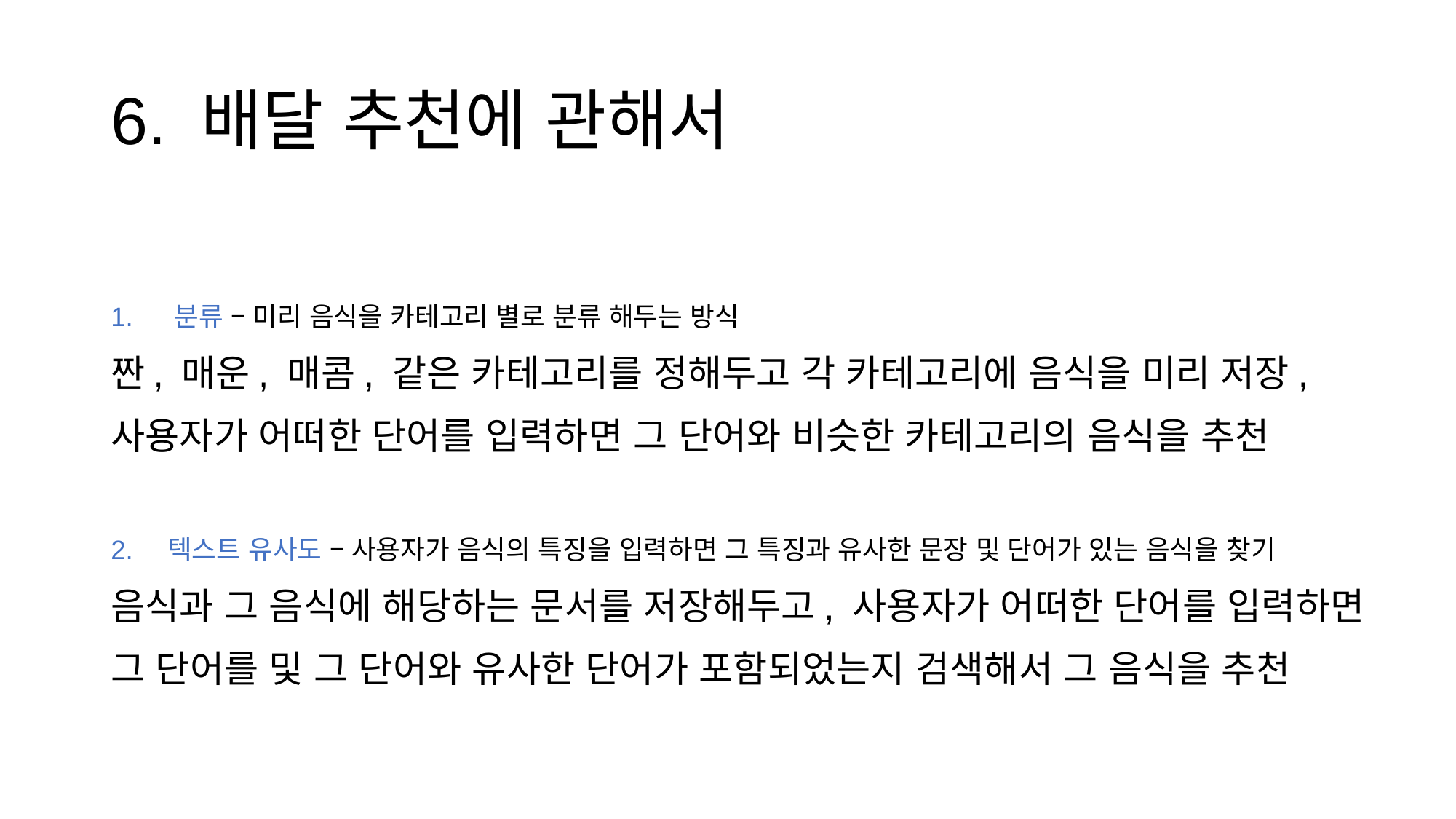

# 6. 배달 추천에 관해서
분류 – 미리 음식을 카테고리 별로 분류 해두는 방식
짠, 매운, 매콤, 같은 카테고리를 정해두고 각 카테고리에 음식을 미리 저장, 사용자가 어떠한 단어를 입력하면 그 단어와 비슷한 카테고리의 음식을 추천

텍스트 유사도 – 사용자가 음식의 특징을 입력하면 그 특징과 유사한 문장 및 단어가 있는 음식을 찾기
음식과 그 음식에 해당하는 문서를 저장해두고, 사용자가 어떠한 단어를 입력하면 그 단어를 및 그 단어와 유사한 단어가 포함되었는지 검색해서 그 음식을 추천